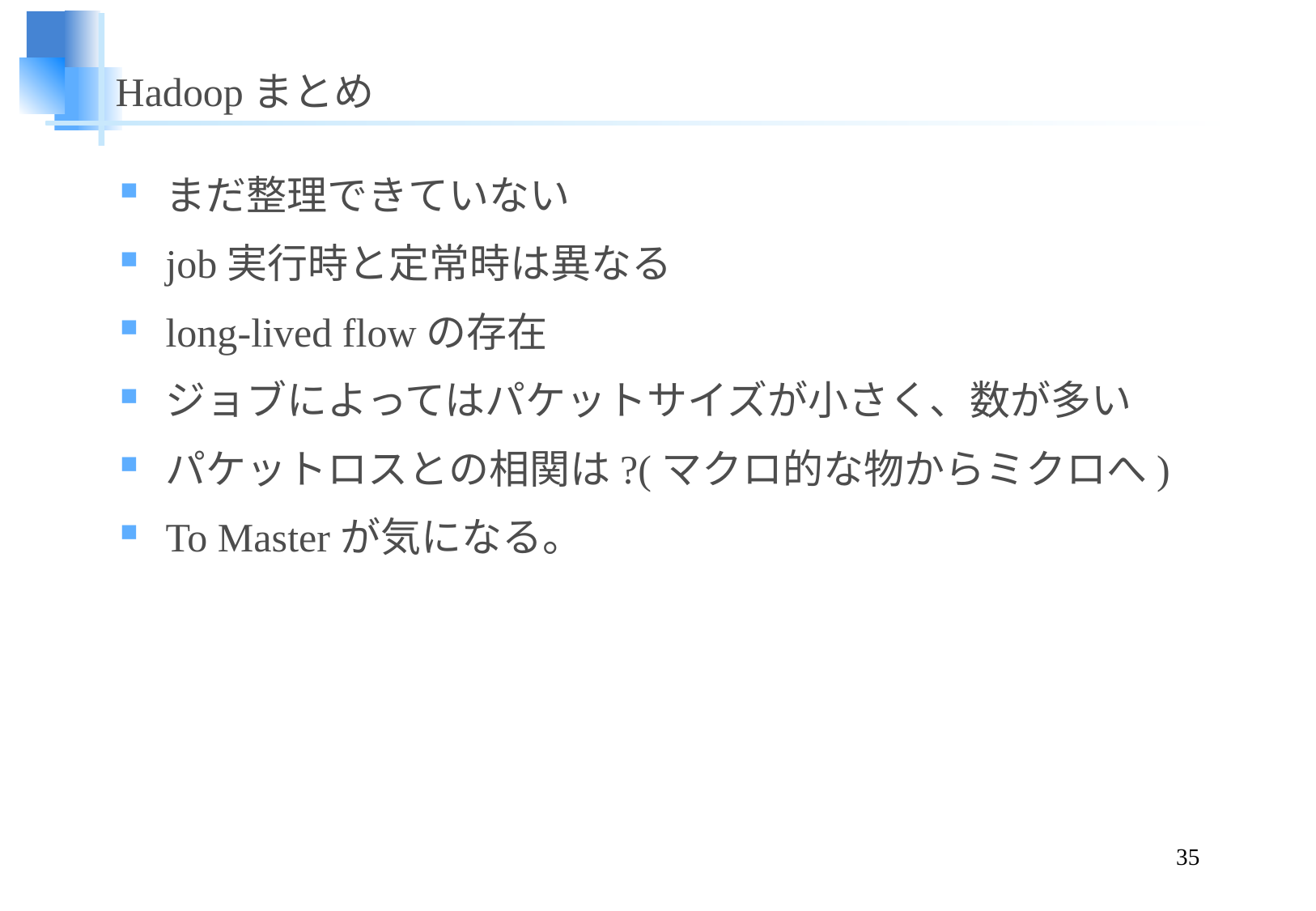

# Hadoopまとめ
まだ整理できていない
job実行時と定常時は異なる
long-lived flowの存在
ジョブによってはパケットサイズが小さく、数が多い
パケットロスとの相関は?(マクロ的な物からミクロへ)
To Masterが気になる。
35